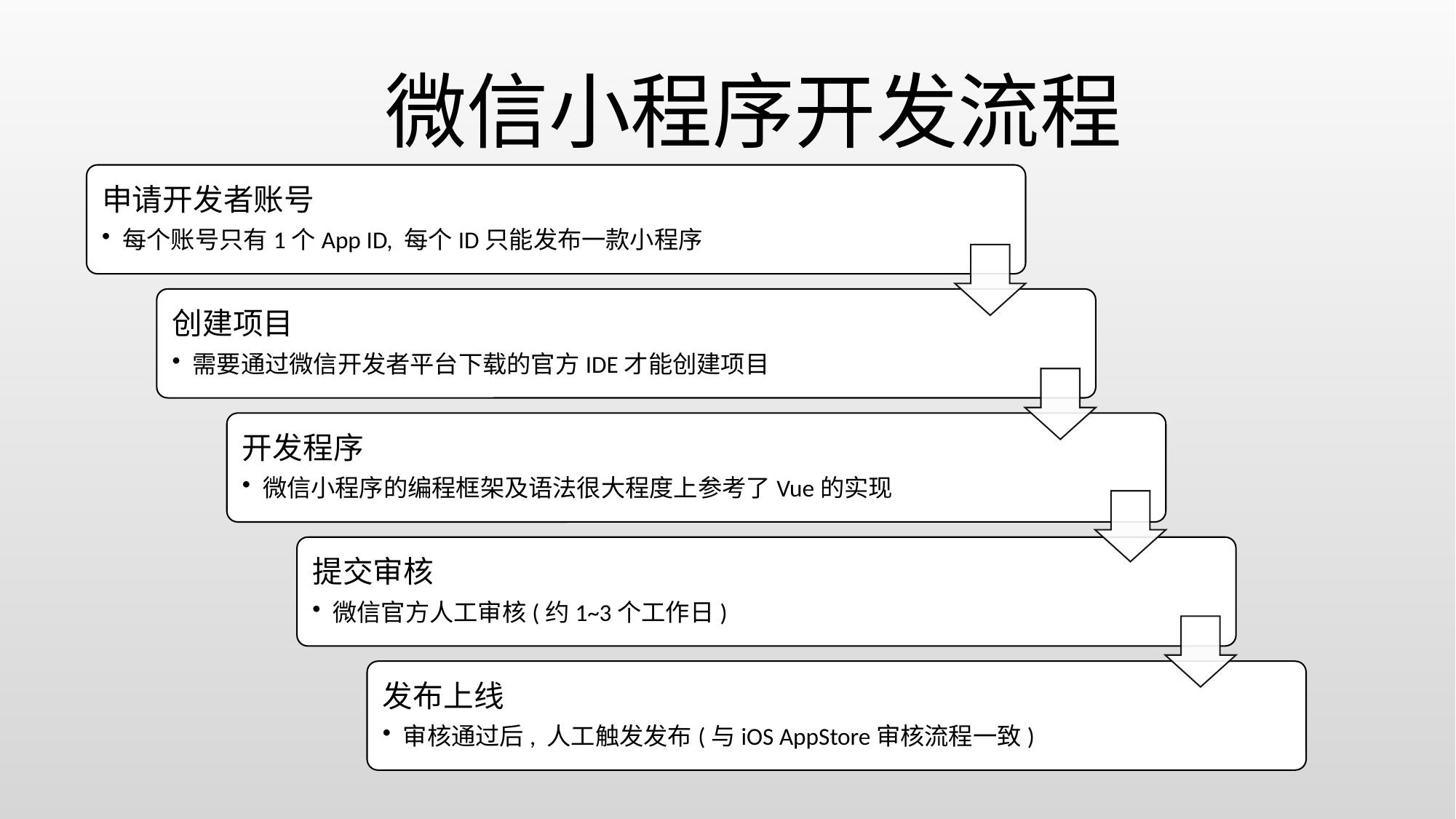

微信小程序开发流程
申请开发者账号
每个账号只有1个App ID, 每个ID只能发布一款小程序
创建项目
需要通过微信开发者平台下载的官方IDE才能创建项目
开发程序
微信小程序的编程框架及语法很大程度上参考了Vue的实现
提交审核
微信官方人工审核(约1~3个工作日)
发布上线
审核通过后, 人工触发发布(与iOS AppStore审核流程一致)